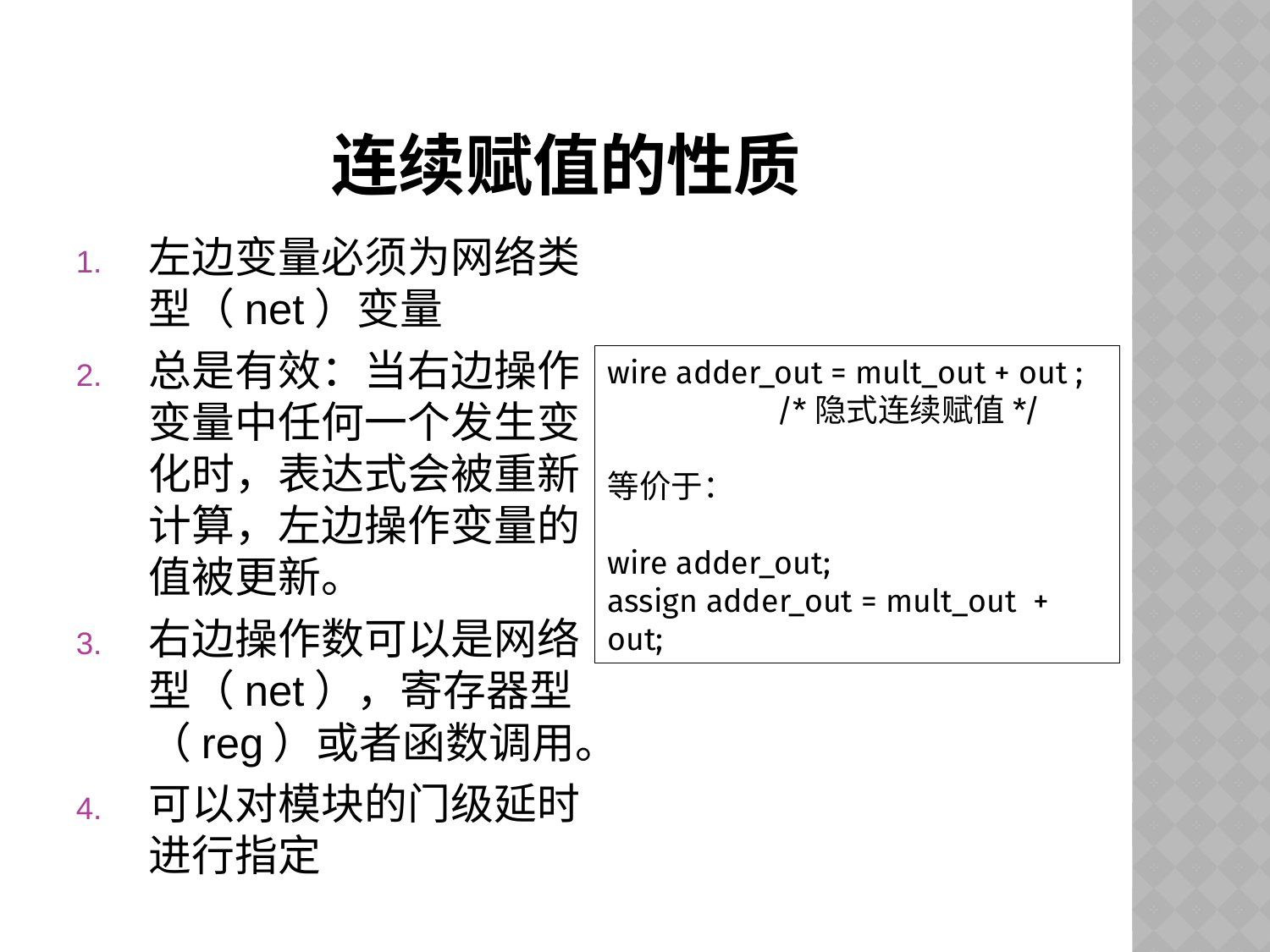

# 连续赋值的性质
左边变量必须为网络类型（net）变量
总是有效：当右边操作变量中任何一个发生变化时，表达式会被重新计算，左边操作变量的值被更新。
右边操作数可以是网络型（net），寄存器型（reg）或者函数调用。
可以对模块的门级延时进行指定
wire adder_out = mult_out + out ;
                    /*隐式连续赋值*/

等价于：

wire adder_out;
assign adder_out = mult_out  + out;